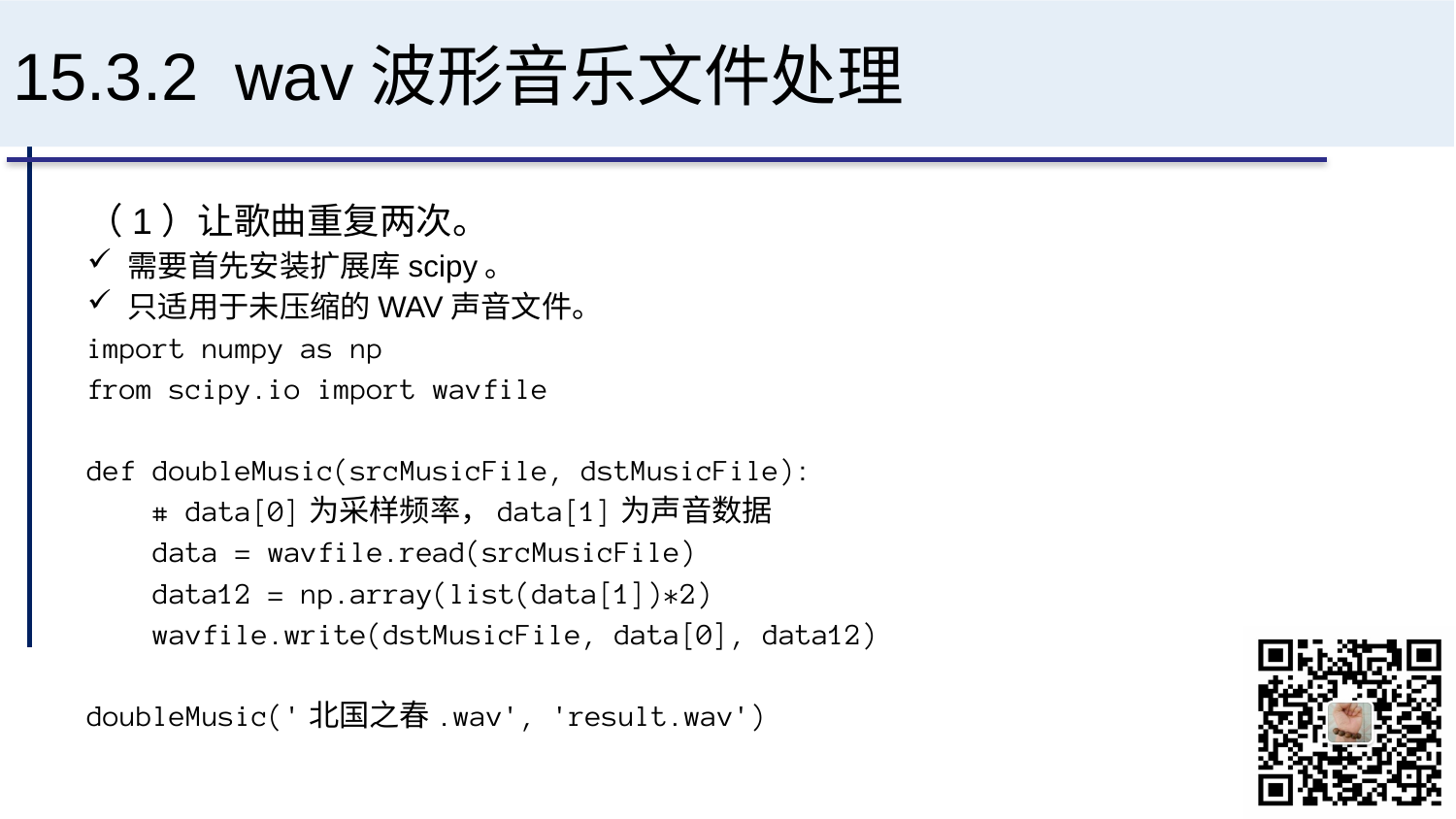

# 15.3.2  wav波形音乐文件处理
（1）让歌曲重复两次。
需要首先安装扩展库scipy。
只适用于未压缩的WAV声音文件。
import numpy as np
from scipy.io import wavfile

def doubleMusic(srcMusicFile, dstMusicFile):
    # data[0]为采样频率，data[1]为声音数据
    data = wavfile.read(srcMusicFile)
    data12 = np.array(list(data[1])*2)
    wavfile.write(dstMusicFile, data[0], data12)

doubleMusic('北国之春.wav', 'result.wav')